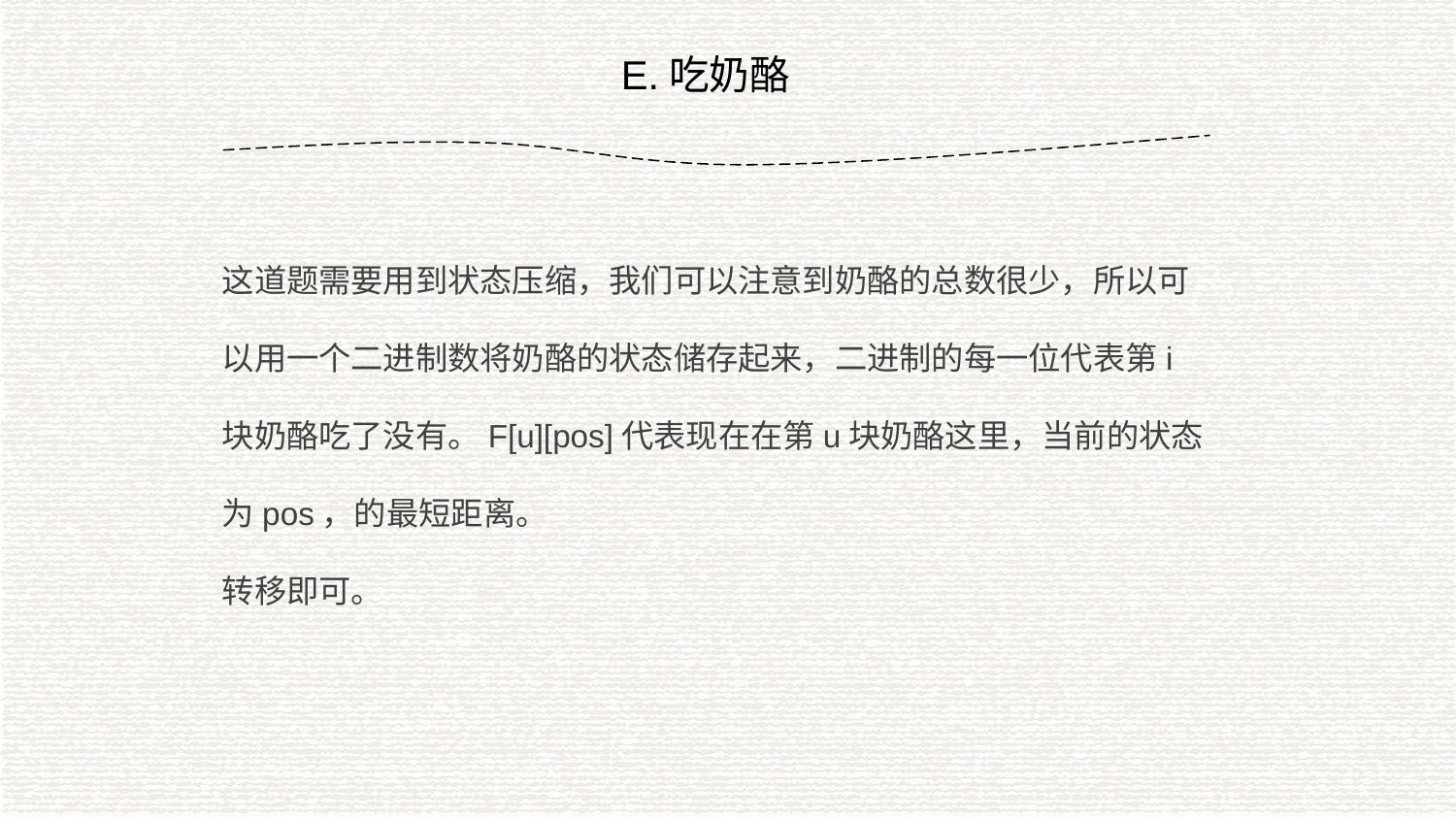

E.吃奶酪

这道题需要用到状态压缩，我们可以注意到奶酪的总数很少，所以可以用一个二进制数将奶酪的状态储存起来，二进制的每一位代表第i块奶酪吃了没有。F[u][pos]代表现在在第u块奶酪这里，当前的状态为pos，的最短距离。
转移即可。